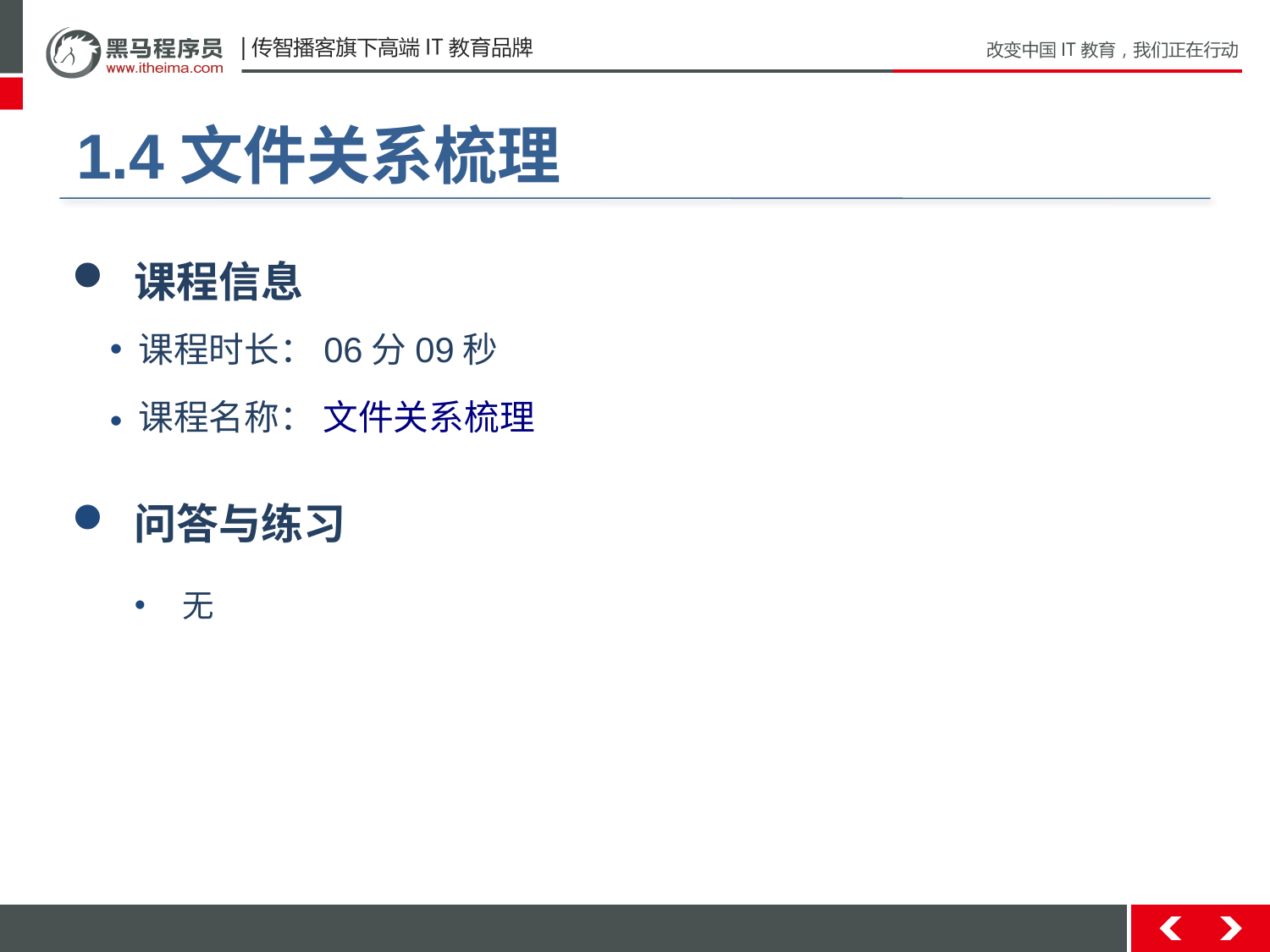

#
1.4文件关系梳理
 课程信息
 课程时长：06分09秒
 课程名称： 文件关系梳理
 问答与练习
无